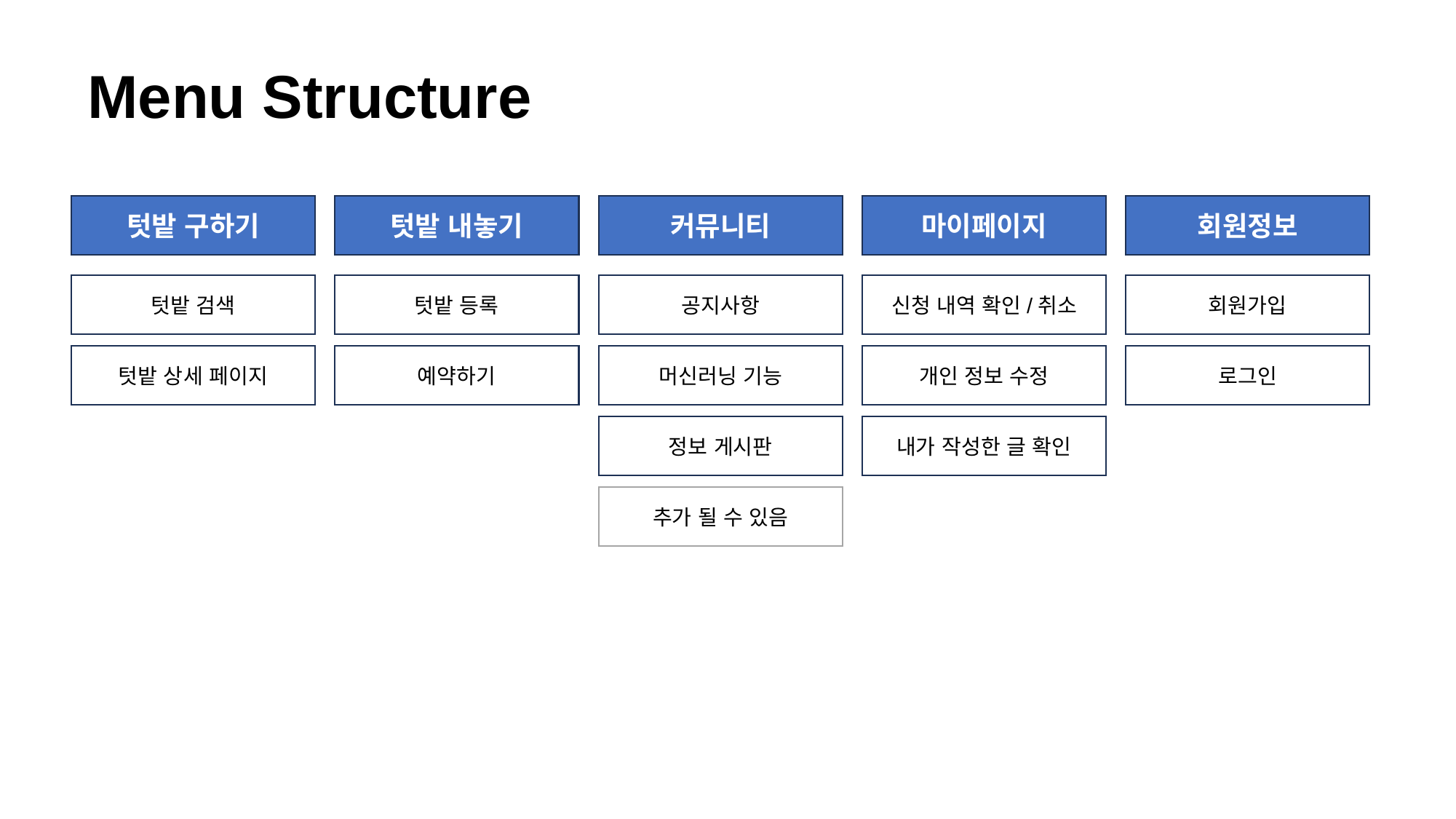

Menu Structure
텃밭 구하기
텃밭 내놓기
커뮤니티
마이페이지
회원정보
텃밭 검색
텃밭 등록
공지사항
신청 내역 확인/취소
회원가입
텃밭 상세 페이지
예약하기
머신러닝 기능
개인 정보 수정
로그인
정보 게시판
내가 작성한 글 확인
추가 될 수 있음